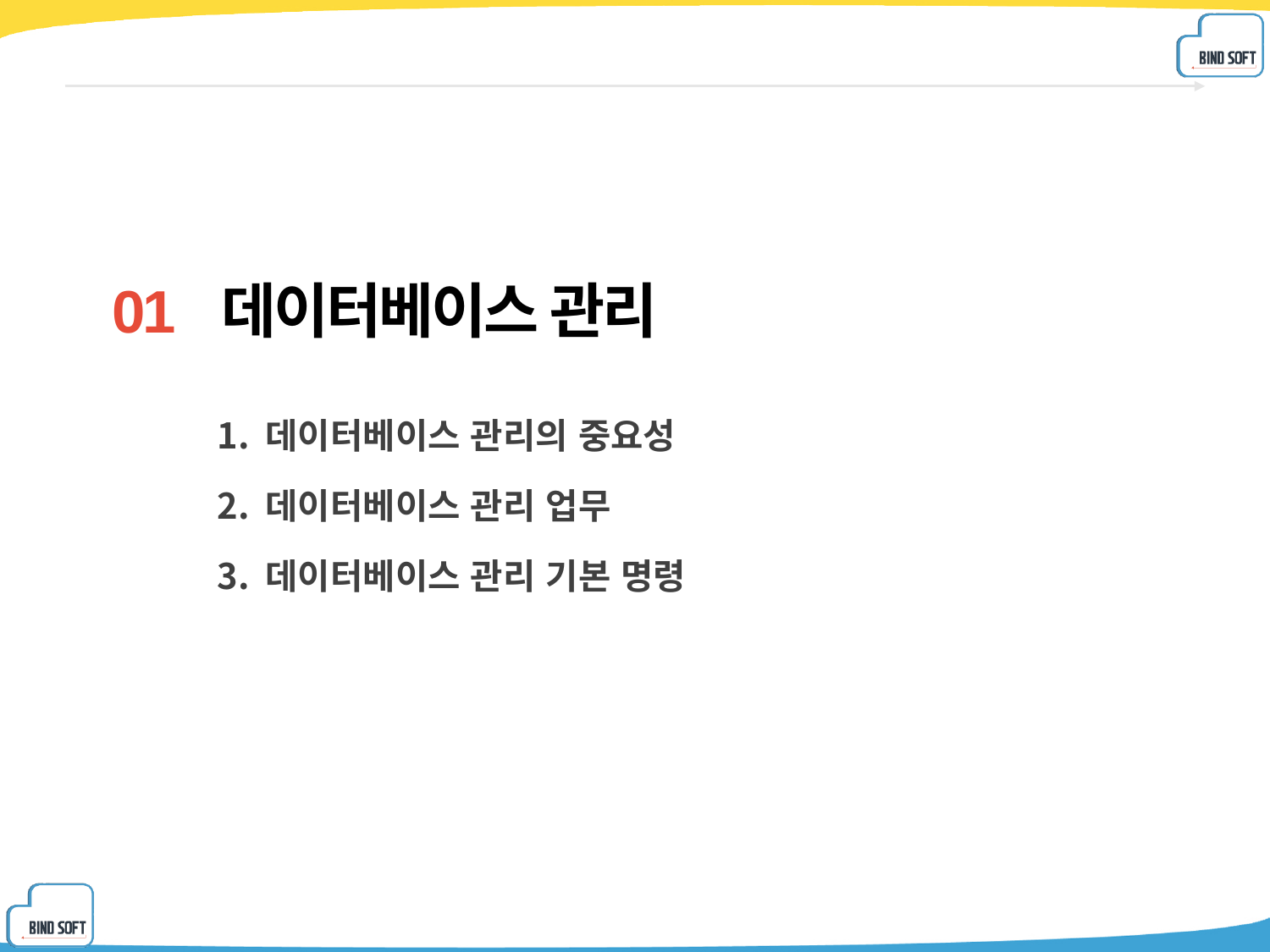

01  데이터베이스 관리
데이터베이스 관리의 중요성
데이터베이스 관리 업무
데이터베이스 관리 기본 명령